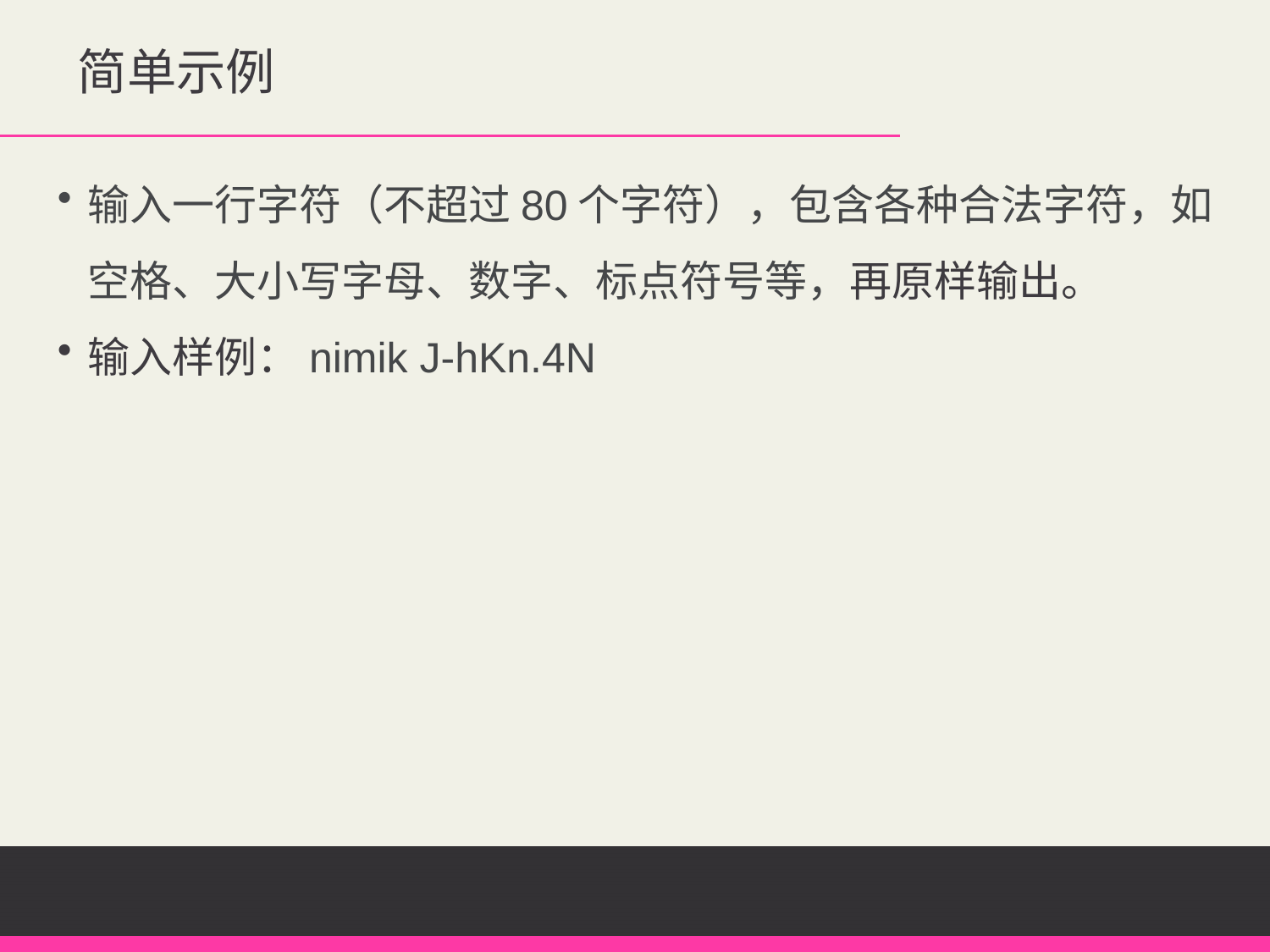

简单示例
输入一行字符（不超过80个字符），包含各种合法字符，如空格、大小写字母、数字、标点符号等，再原样输出。
输入样例：nimik J-hKn.4N